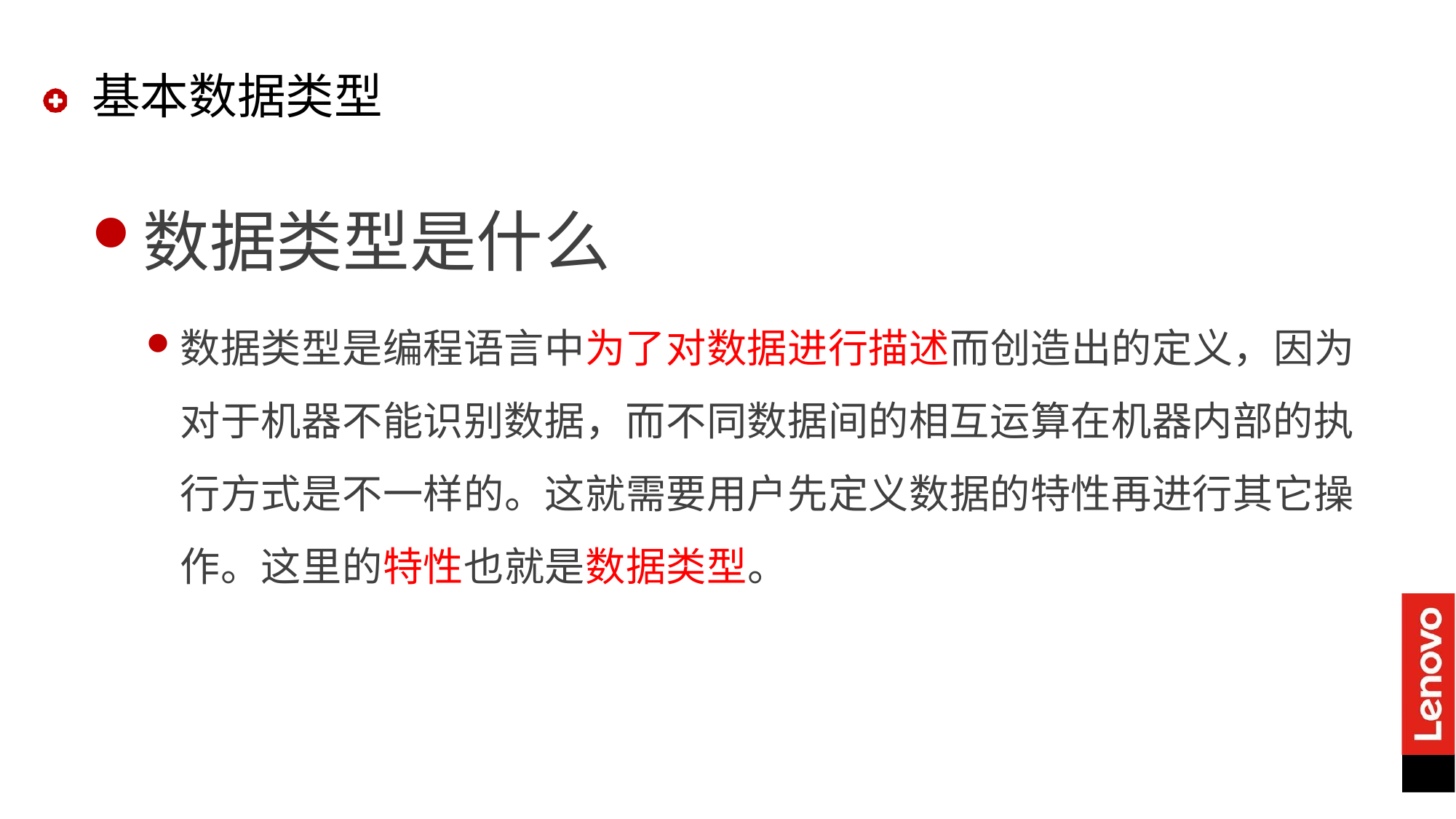

# 基本数据类型
数据类型是什么
数据类型是编程语言中为了对数据进行描述而创造出的定义，因为对于机器不能识别数据，而不同数据间的相互运算在机器内部的执行方式是不一样的。这就需要用户先定义数据的特性再进行其它操作。这里的特性也就是数据类型。
16